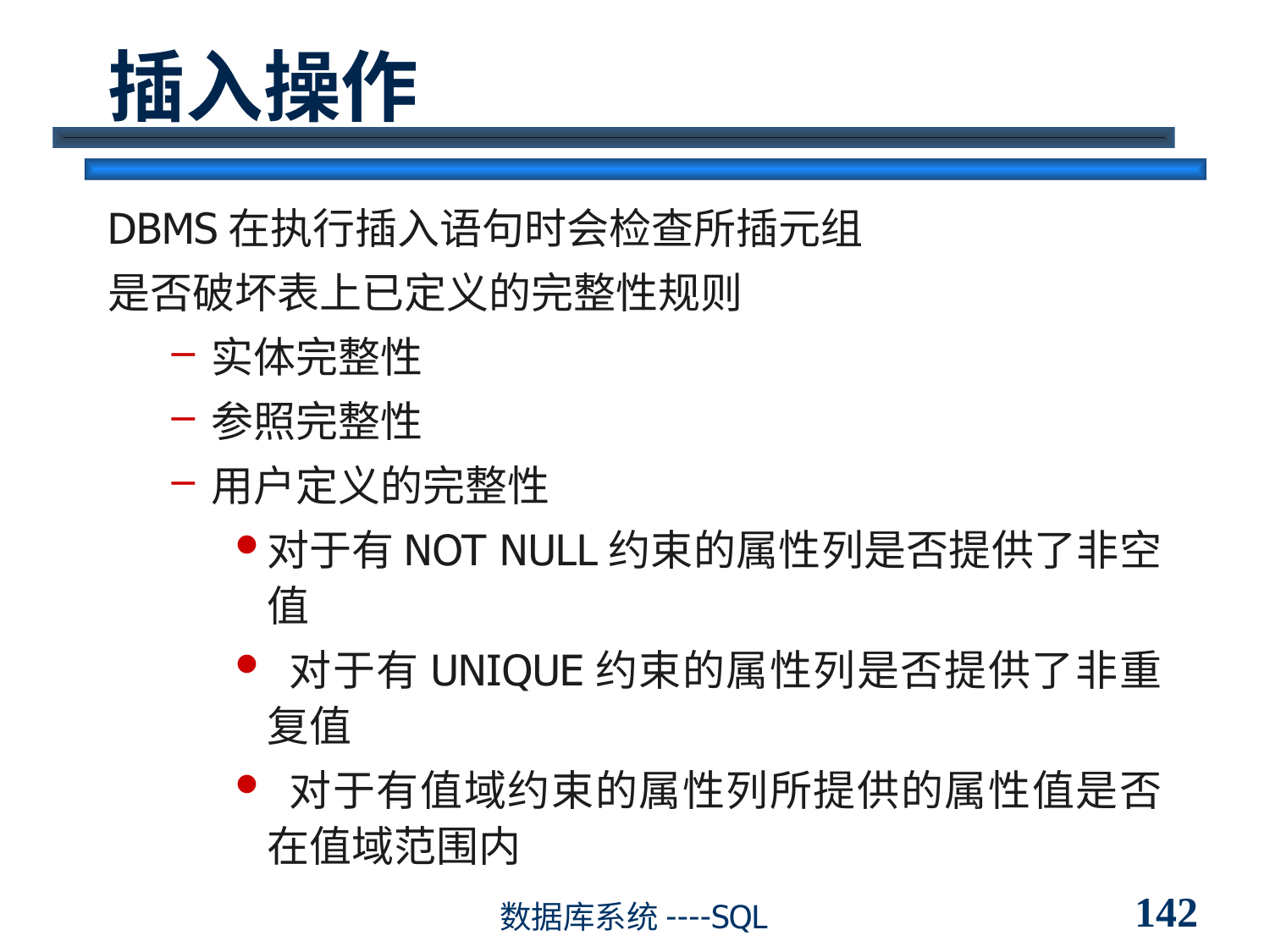

# 插入操作
DBMS在执行插入语句时会检查所插元组
是否破坏表上已定义的完整性规则
实体完整性
参照完整性
用户定义的完整性
对于有NOT NULL约束的属性列是否提供了非空值
 对于有UNIQUE约束的属性列是否提供了非重复值
 对于有值域约束的属性列所提供的属性值是否在值域范围内
142
数据库系统----SQL